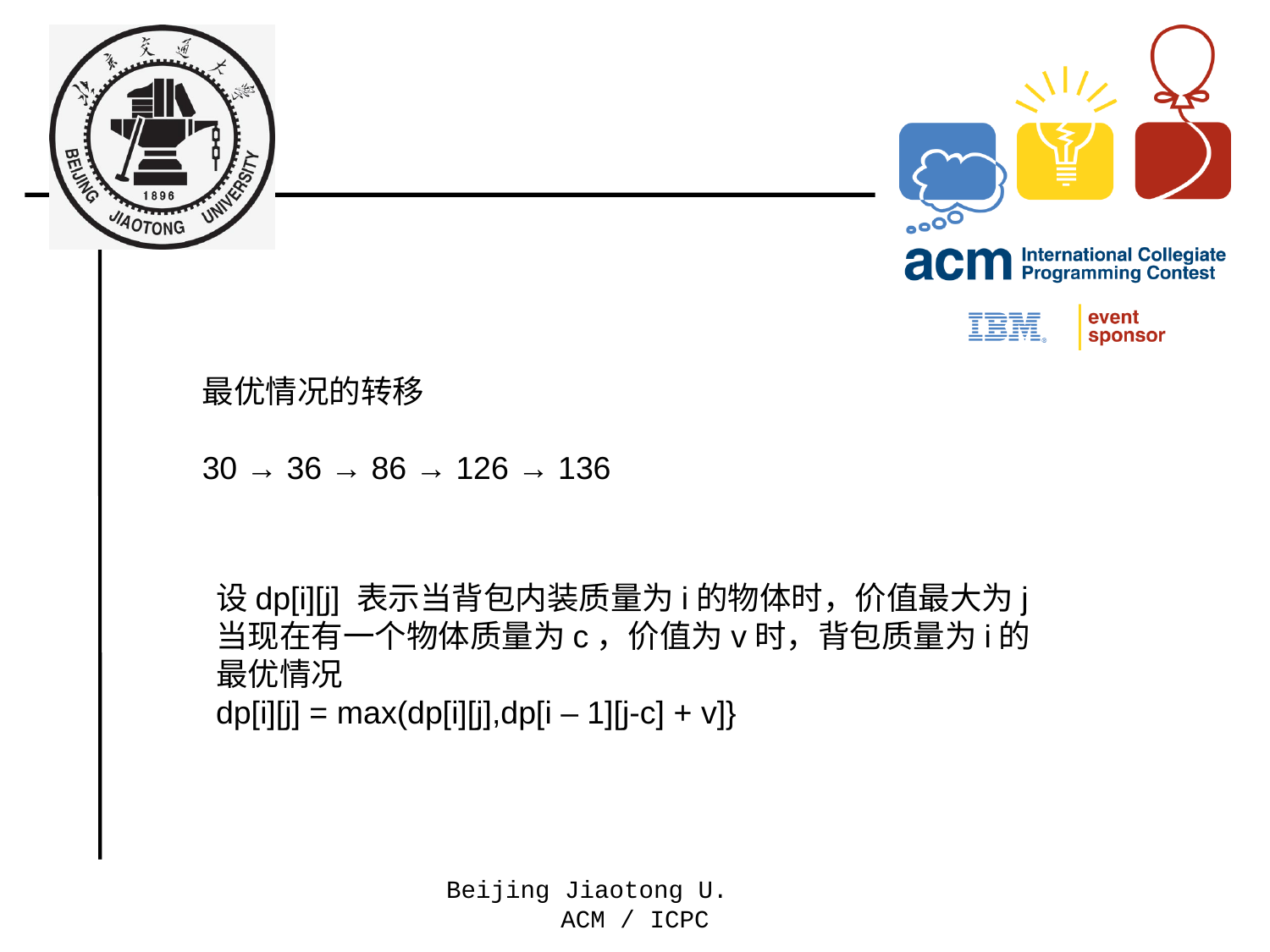

#

最优情况的转移

30 → 36 → 86 → 126 → 136
设dp[i][j] 表示当背包内装质量为i的物体时，价值最大为j
当现在有一个物体质量为c，价值为v时，背包质量为i的最优情况
dp[i][j] = max(dp[i][j],dp[i – 1][j-c] + v]}